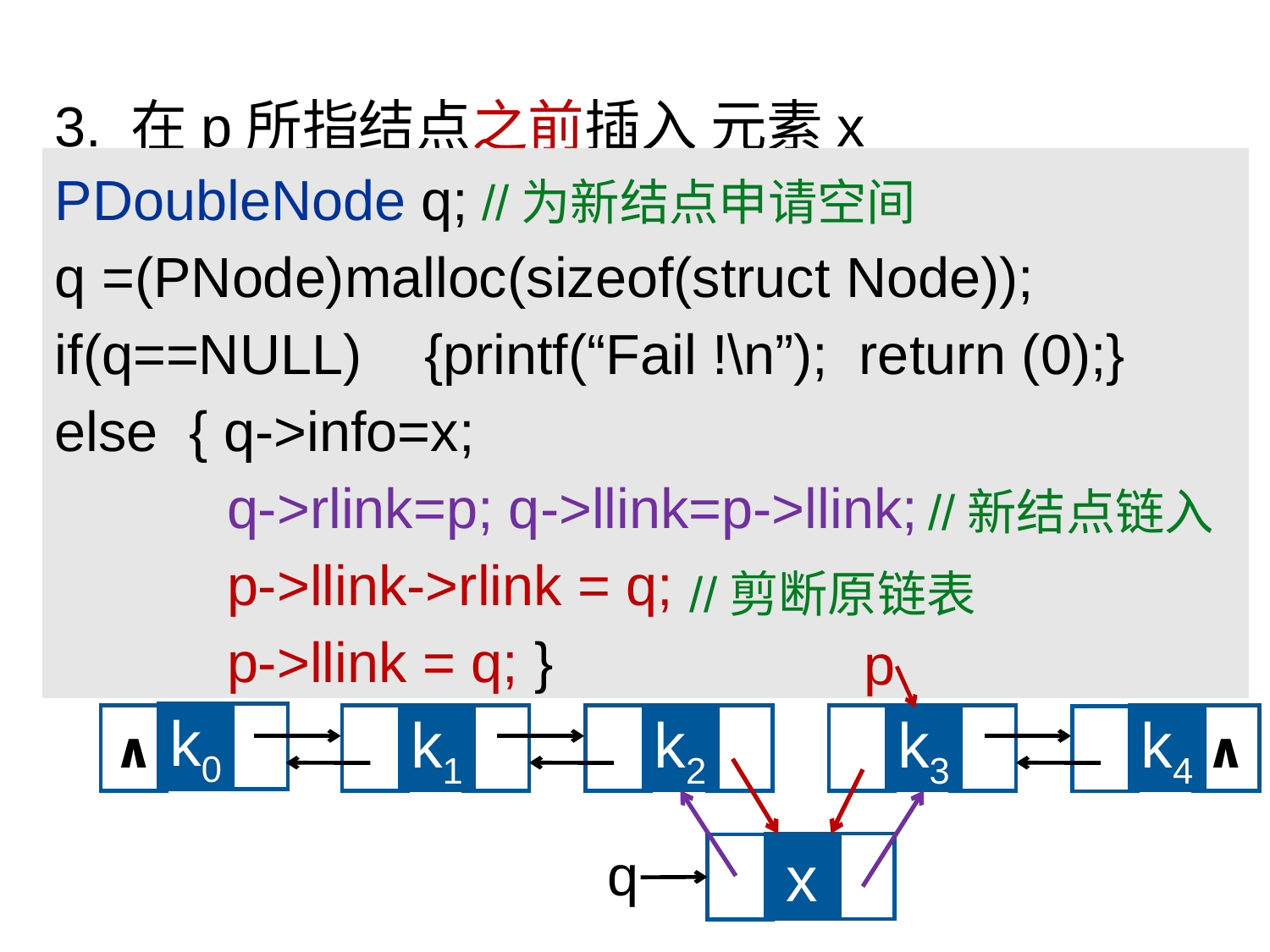

3. 在p所指结点之前插入 元素x
PDoubleNode q;
q =(PNode)malloc(sizeof(struct Node));
if(q==NULL)    {printf(“Fail !\n”);  return (0);}
else  { q->info=x;
           q->rlink=p; q->llink=p->llink;
           p->llink->rlink = q;
           p->llink = q; }
//为新结点申请空间
//新结点链入
//剪断原链表
p
k0

k1
k2
k3
k4
∧

∧

x

q